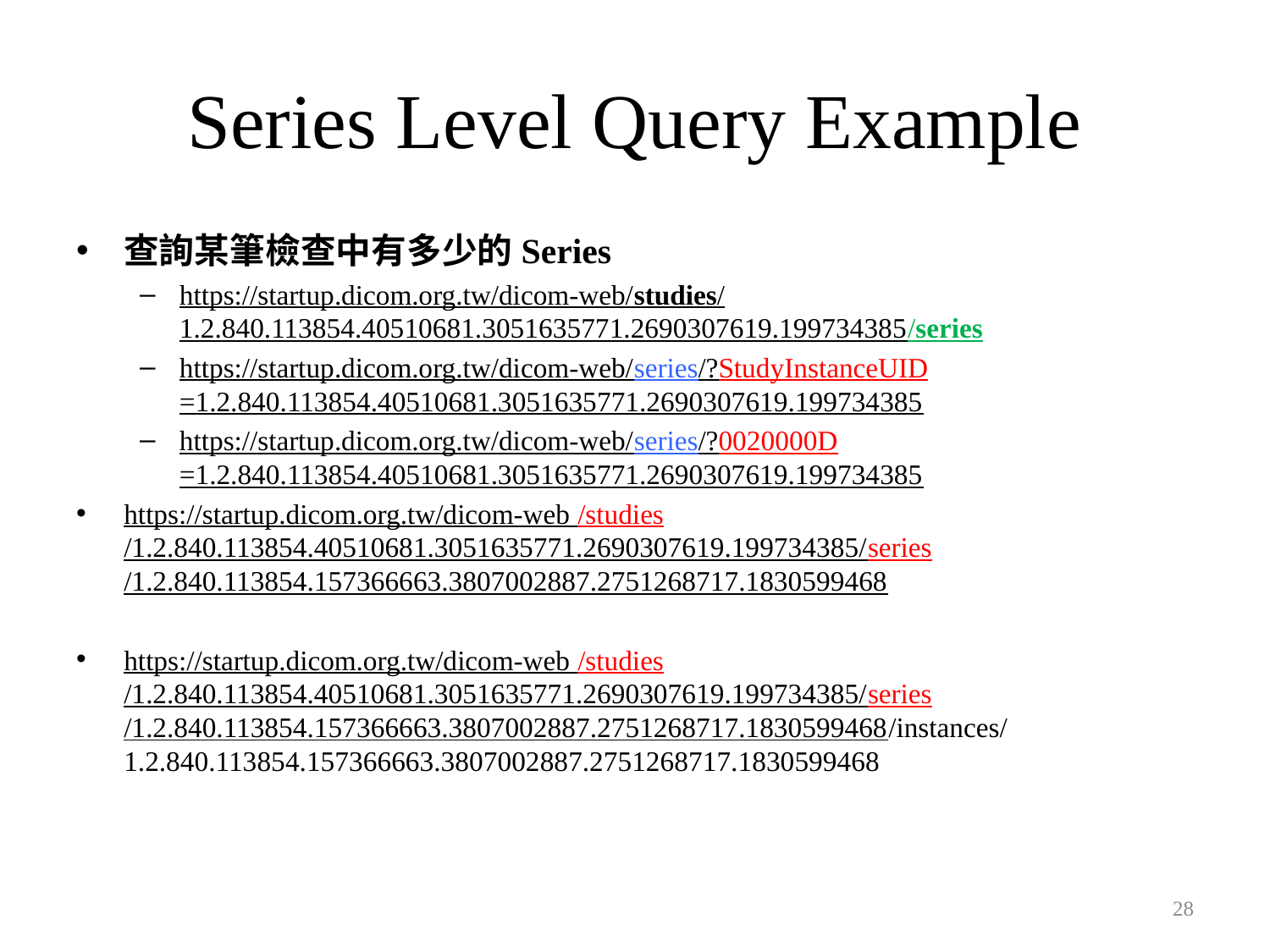

# Series Level Query Example
查詢某筆檢查中有多少的Series
https://startup.dicom.org.tw/dicom-web/studies/1.2.840.113854.40510681.3051635771.2690307619.199734385/series
https://startup.dicom.org.tw/dicom-web/series/?StudyInstanceUID=1.2.840.113854.40510681.3051635771.2690307619.199734385
https://startup.dicom.org.tw/dicom-web/series/?0020000D=1.2.840.113854.40510681.3051635771.2690307619.199734385
https://startup.dicom.org.tw/dicom-web /studies/1.2.840.113854.40510681.3051635771.2690307619.199734385/series/1.2.840.113854.157366663.3807002887.2751268717.1830599468

https://startup.dicom.org.tw/dicom-web /studies/1.2.840.113854.40510681.3051635771.2690307619.199734385/series/1.2.840.113854.157366663.3807002887.2751268717.1830599468/instances/1.2.840.113854.157366663.3807002887.2751268717.1830599468

28